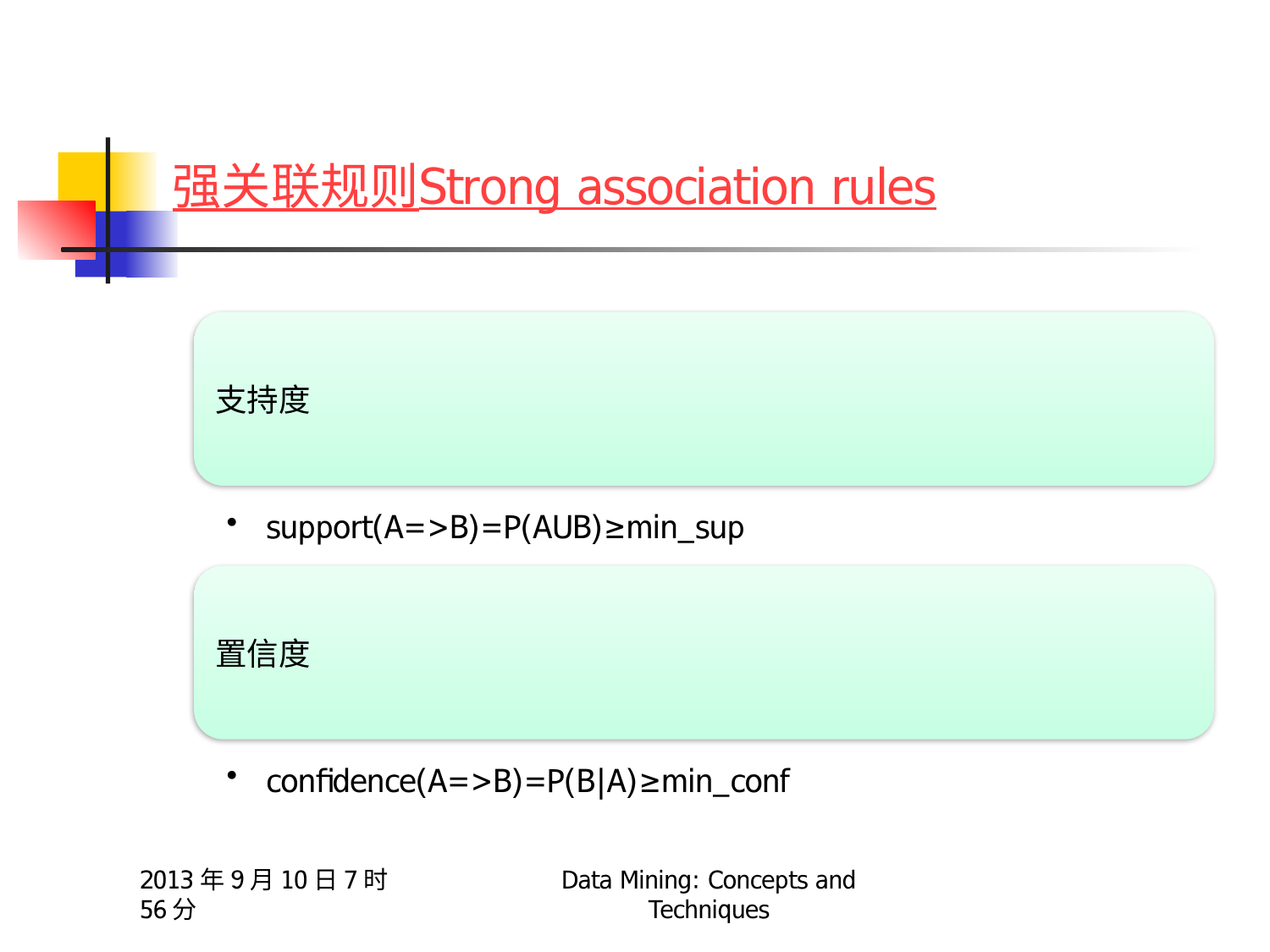

# 强关联规则Strong association rules
支持度
support(A=>B)=P(AUB)≥min_sup
置信度
confidence(A=>B)=P(B|A)≥min_conf
2013年9月10日7时56分
Data Mining: Concepts and Techniques